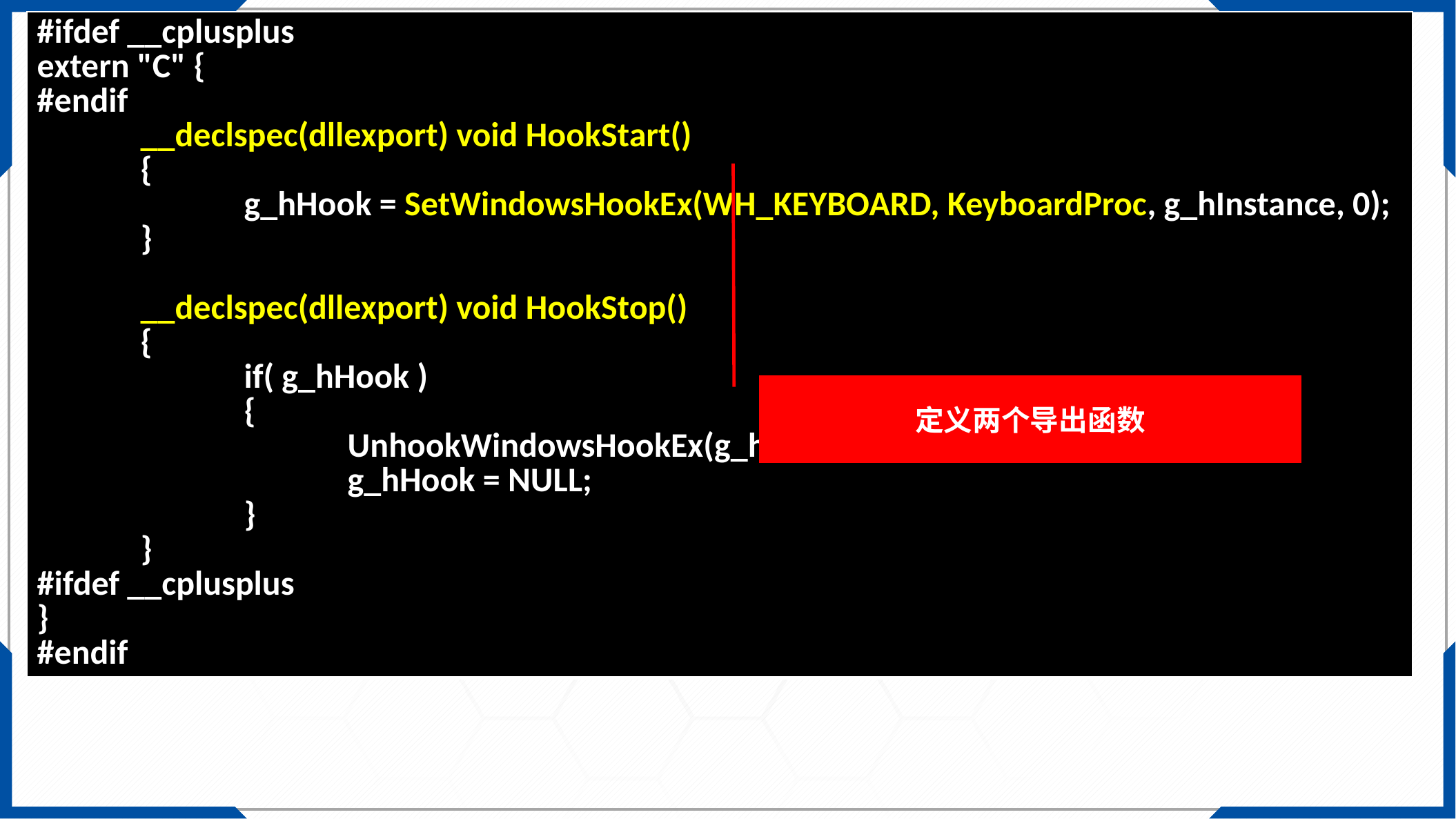

| #ifdef \_\_cplusplus extern "C" { #endif \_\_declspec(dllexport) void HookStart() { g\_hHook = SetWindowsHookEx(WH\_KEYBOARD, KeyboardProc, g\_hInstance, 0); } \_\_declspec(dllexport) void HookStop() { if( g\_hHook ) { UnhookWindowsHookEx(g\_hHook); g\_hHook = NULL; } } #ifdef \_\_cplusplus } #endif |
| --- |
定义两个导出函数